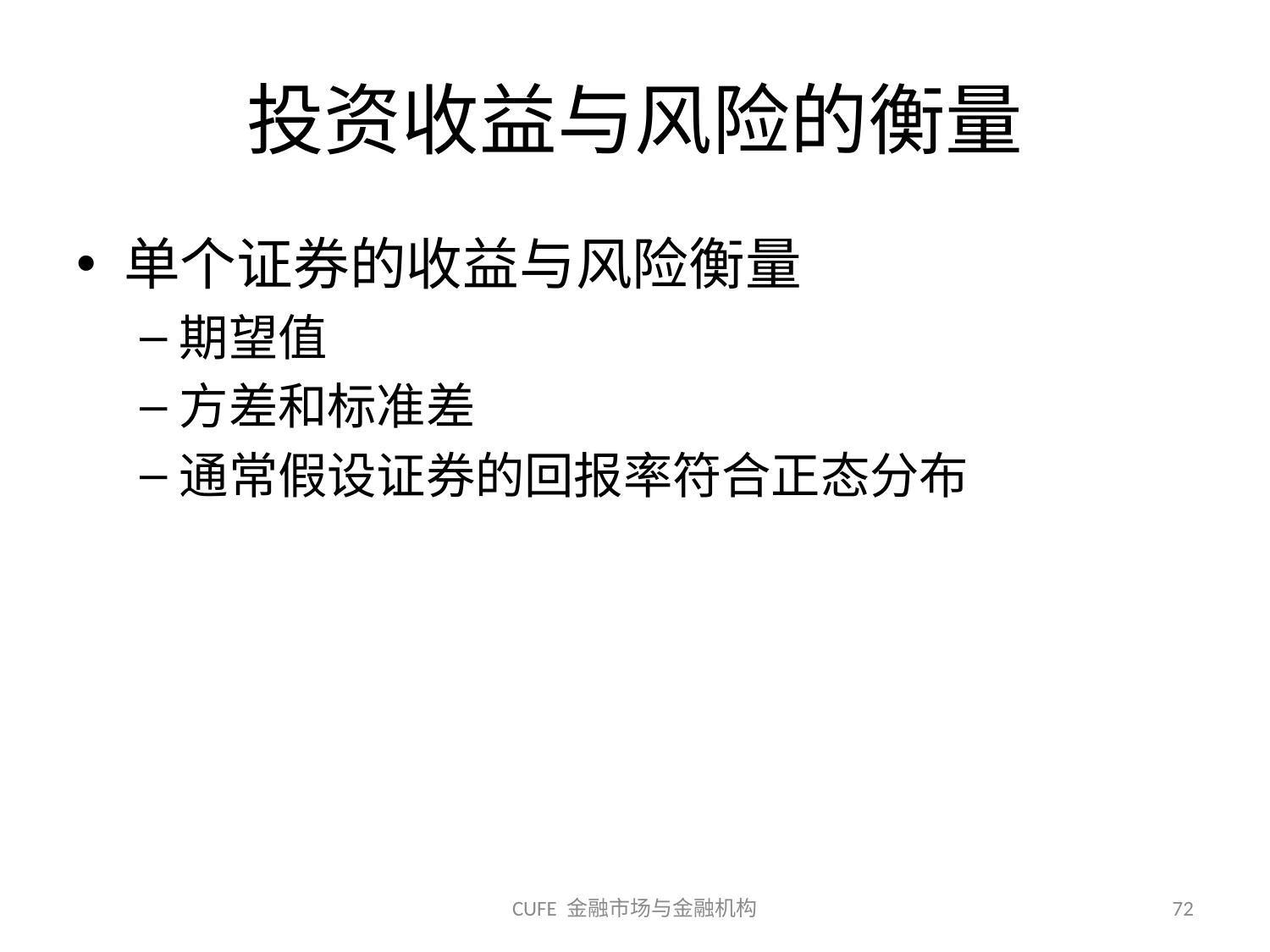

# 投资收益与风险的衡量
单个证券的收益与风险衡量
期望值
方差和标准差
通常假设证券的回报率符合正态分布

CUFE 金融市场与金融机构
72